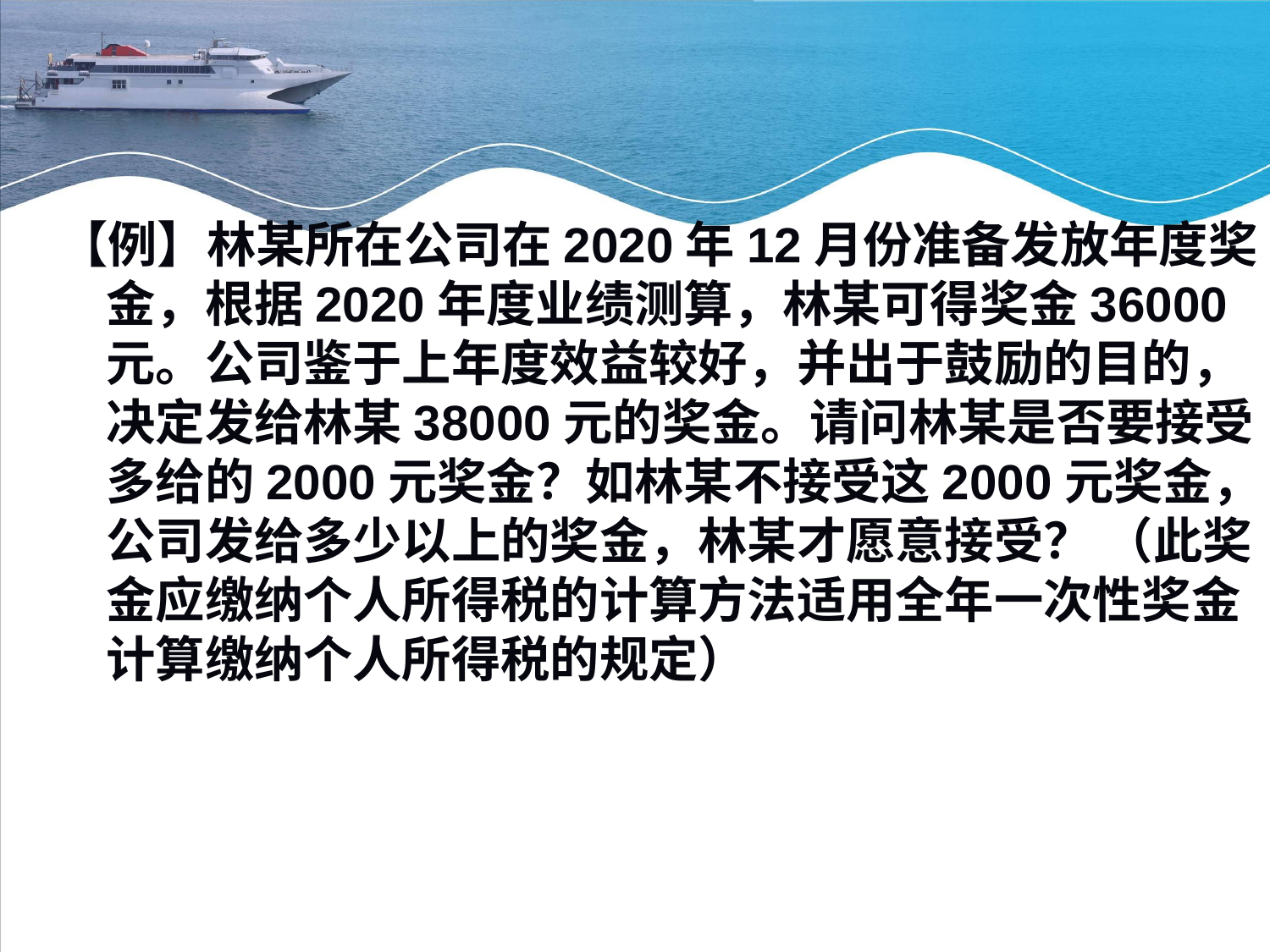

【例】林某所在公司在2020年12月份准备发放年度奖金，根据2020年度业绩测算，林某可得奖金36000元。公司鉴于上年度效益较好，并出于鼓励的目的，决定发给林某38000元的奖金。请问林某是否要接受多给的2000元奖金？如林某不接受这2000元奖金，公司发给多少以上的奖金，林某才愿意接受？ （此奖金应缴纳个人所得税的计算方法适用全年一次性奖金计算缴纳个人所得税的规定）